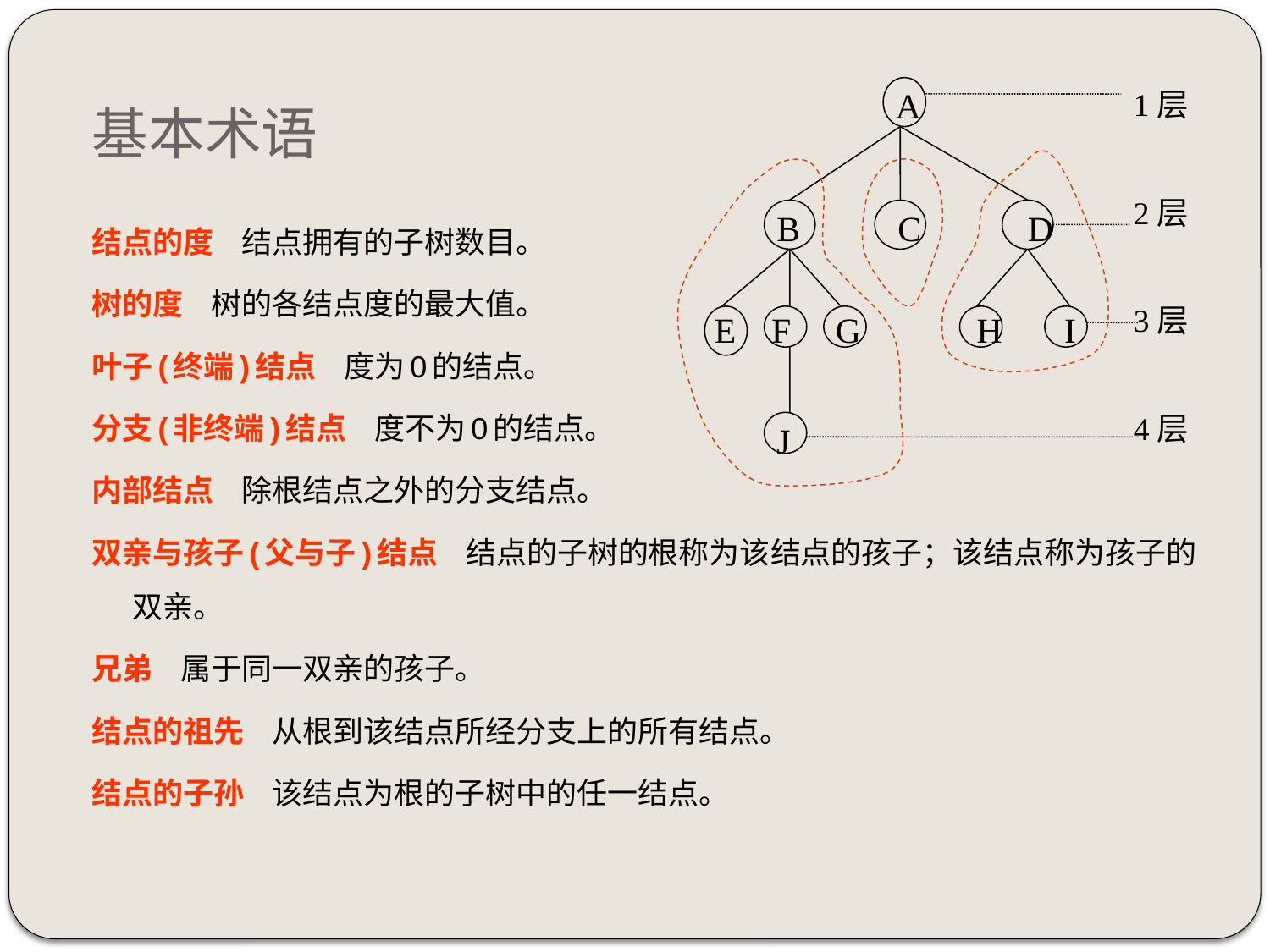

# 基本术语
A

1层

2层

3层

4层

B           C            D

E    F     G             H       I

J

结点的度    结点拥有的子树数目。
树的度    树的各结点度的最大值。
叶子(终端)结点    度为0的结点。
分支(非终端)结点    度不为0的结点。
内部结点    除根结点之外的分支结点。
双亲与孩子(父与子)结点    结点的子树的根称为该结点的孩子；该结点称为孩子的双亲。
兄弟    属于同一双亲的孩子。
结点的祖先    从根到该结点所经分支上的所有结点。
结点的子孙    该结点为根的子树中的任一结点。